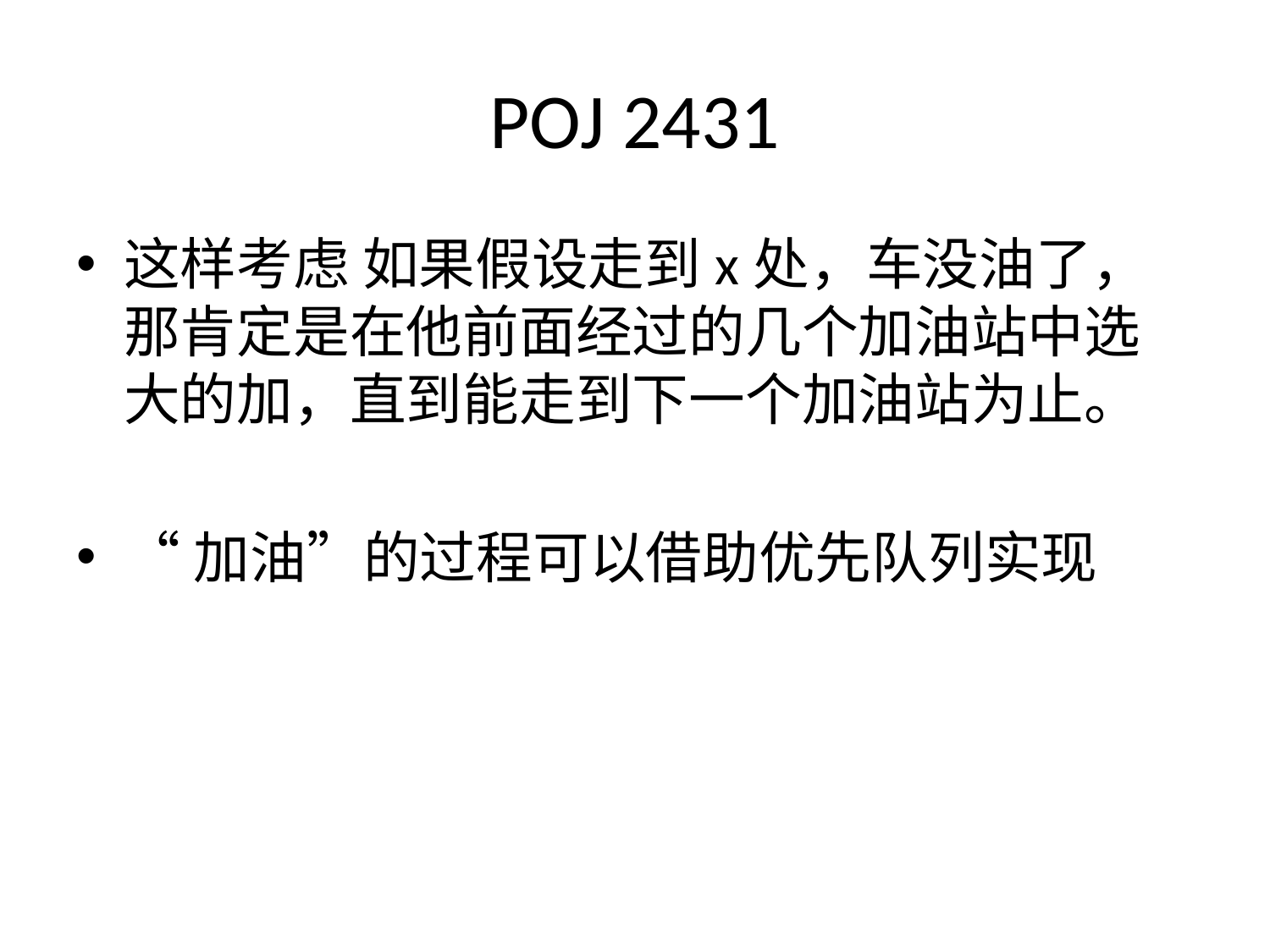

# POJ 2431
这样考虑 如果假设走到x处，车没油了，那肯定是在他前面经过的几个加油站中选大的加，直到能走到下一个加油站为止。

“加油”的过程可以借助优先队列实现